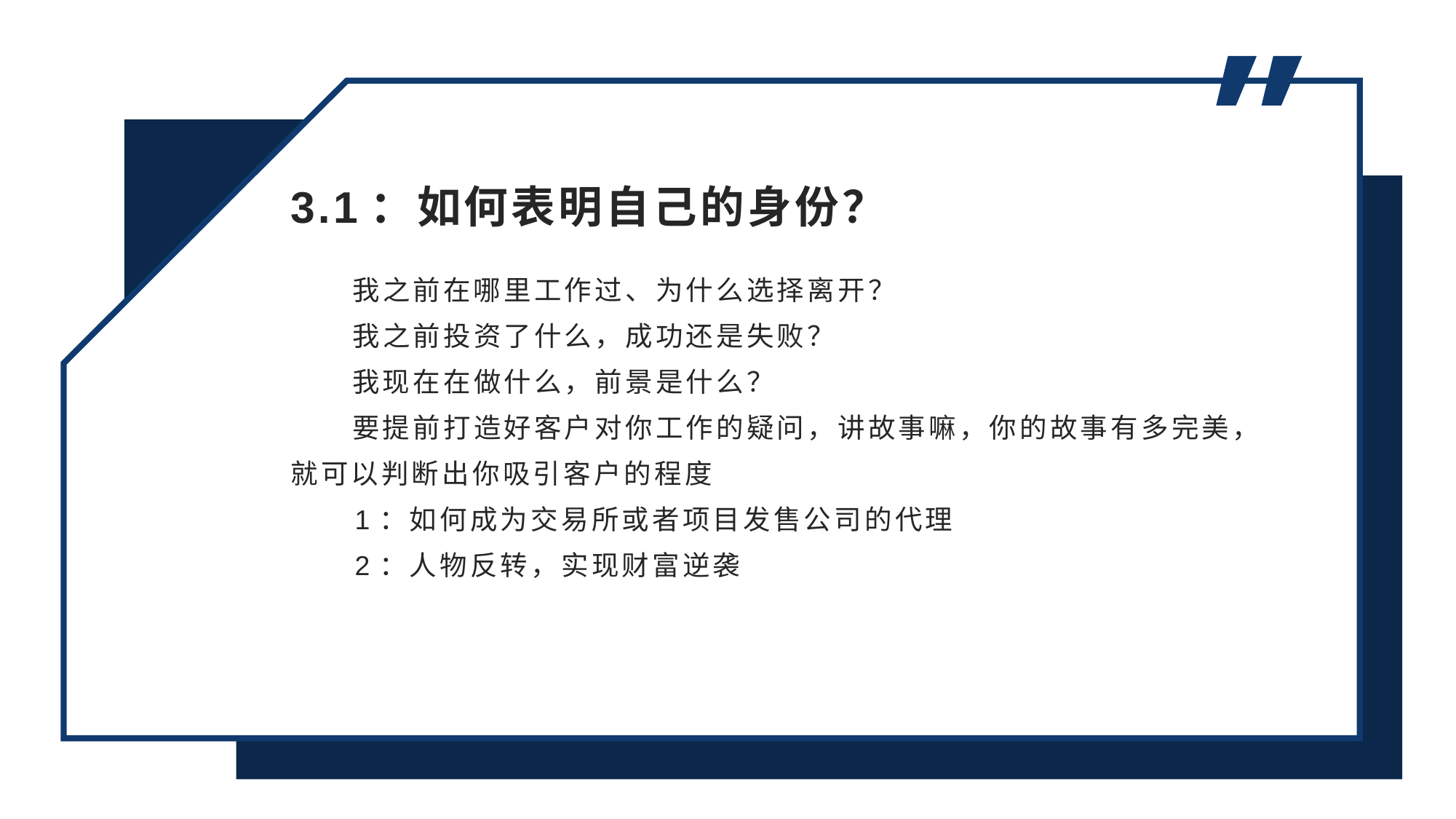

3.1：如何表明自己的身份？

      我之前在哪里工作过、为什么选择离开？
      我之前投资了什么，成功还是失败？
      我现在在做什么，前景是什么？
      要提前打造好客户对你工作的疑问，讲故事嘛，你的故事有多完美，就可以判断出你吸引客户的程度
      1：如何成为交易所或者项目发售公司的代理
      2：人物反转，实现财富逆袭